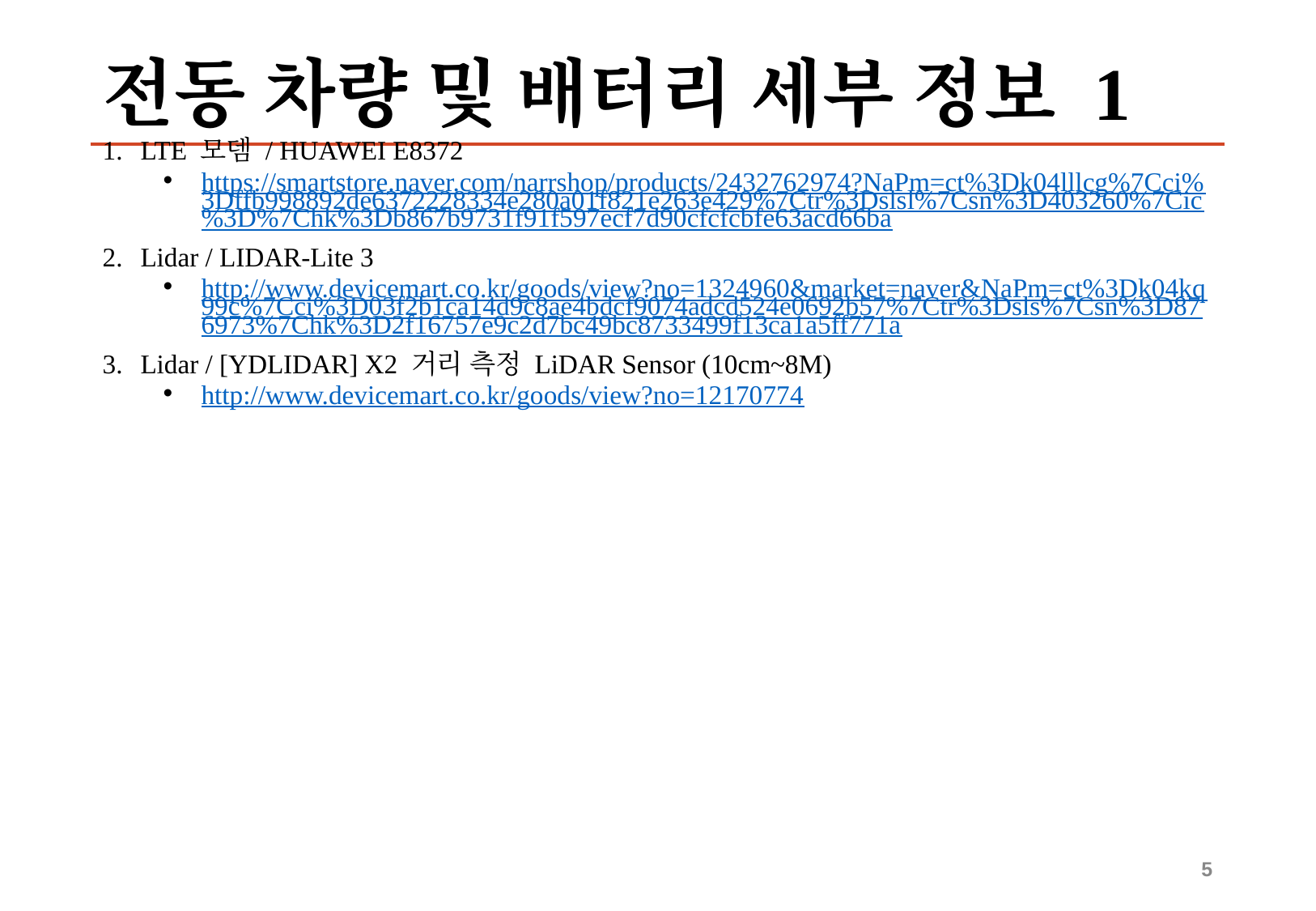

# 전동 차량 및 배터리 세부 정보 1
LTE 모뎀 / HUAWEI E8372
https://smartstore.naver.com/narrshop/products/2432762974?NaPm=ct%3Dk04lllcg%7Cci%3Dffb998892de6372228334e280a01f821e263e429%7Ctr%3Dslsl%7Csn%3D403260%7Cic%3D%7Chk%3Db867b9731f91f597ecf7d90cfcfcbfe63acd66ba
Lidar / LIDAR-Lite 3
http://www.devicemart.co.kr/goods/view?no=1324960&market=naver&NaPm=ct%3Dk04kq99c%7Cci%3D03f2b1ca14d9c8ae4bdcf9074adcd524e0692b57%7Ctr%3Dsls%7Csn%3D876973%7Chk%3D2f16757e9c2d7bc49bc8733499f13ca1a5ff771a
Lidar / [YDLIDAR] X2 거리 측정 LiDAR Sensor (10cm~8M)
http://www.devicemart.co.kr/goods/view?no=12170774
5